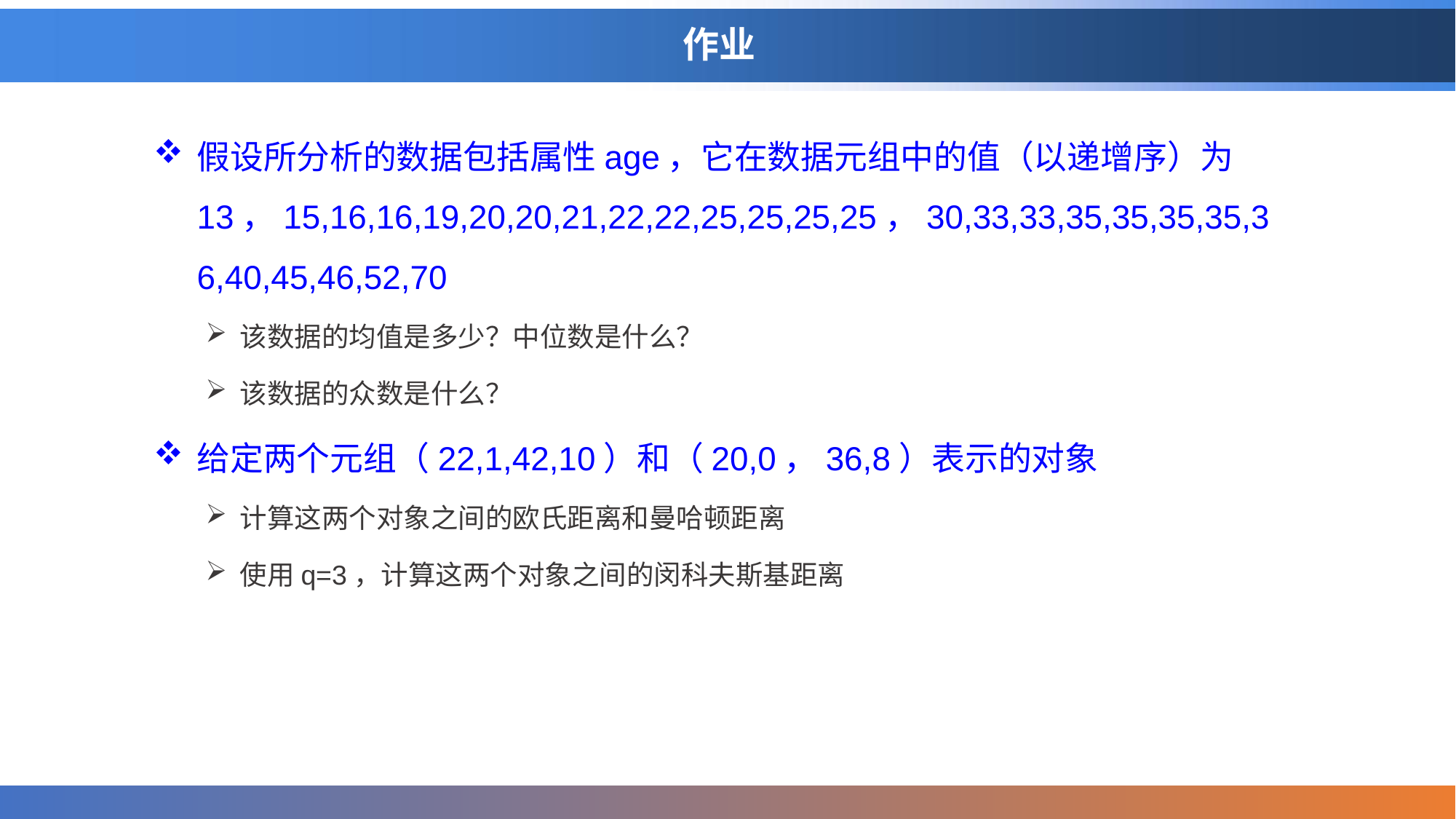

# 作业
假设所分析的数据包括属性age，它在数据元组中的值（以递增序）为13，15,16,16,19,20,20,21,22,22,25,25,25,25，30,33,33,35,35,35,35,36,40,45,46,52,70
该数据的均值是多少？中位数是什么？
该数据的众数是什么？
给定两个元组（22,1,42,10）和（20,0，36,8）表示的对象
计算这两个对象之间的欧氏距离和曼哈顿距离
使用q=3，计算这两个对象之间的闵科夫斯基距离